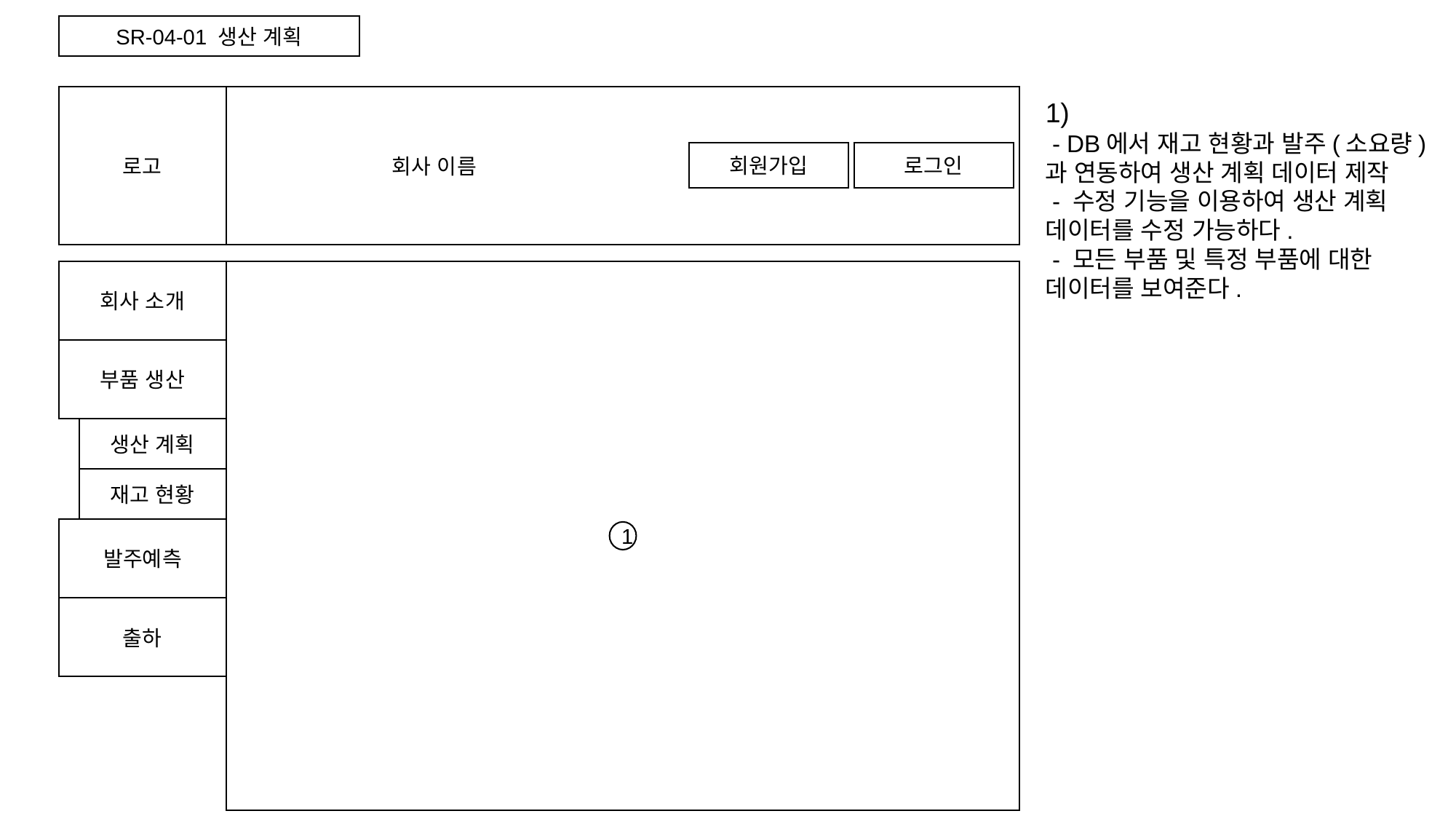

1)
 - DB에서 재고 현황과 발주(소요량)과 연동하여 생산 계획 데이터 제작
 - 수정 기능을 이용하여 생산 계획 데이터를 수정 가능하다.
 - 모든 부품 및 특정 부품에 대한 데이터를 보여준다.